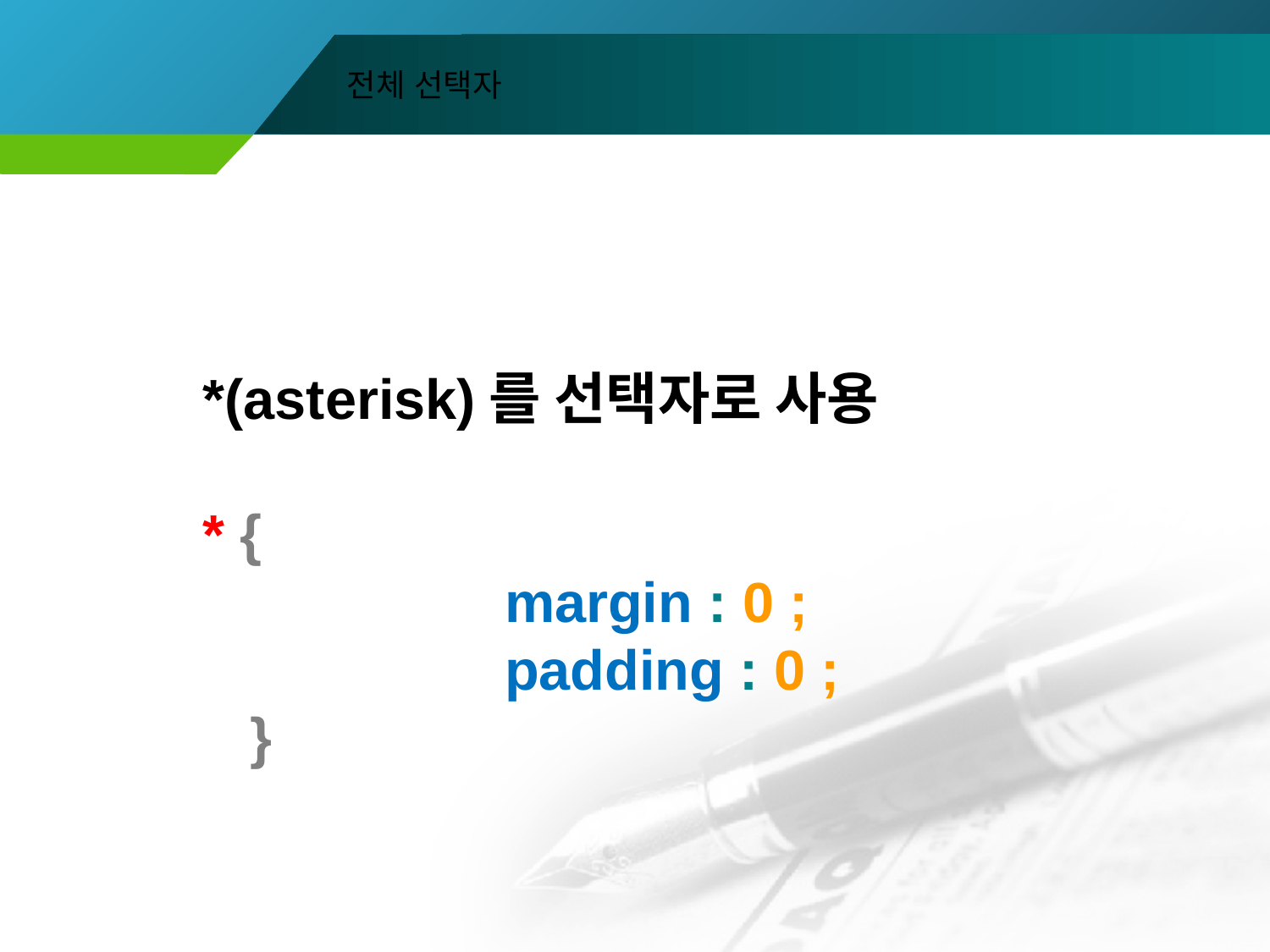

# 전체 선택자

*(asterisk)를 선택자로 사용

* {
			margin : 0 ;
			padding : 0 ;
   }